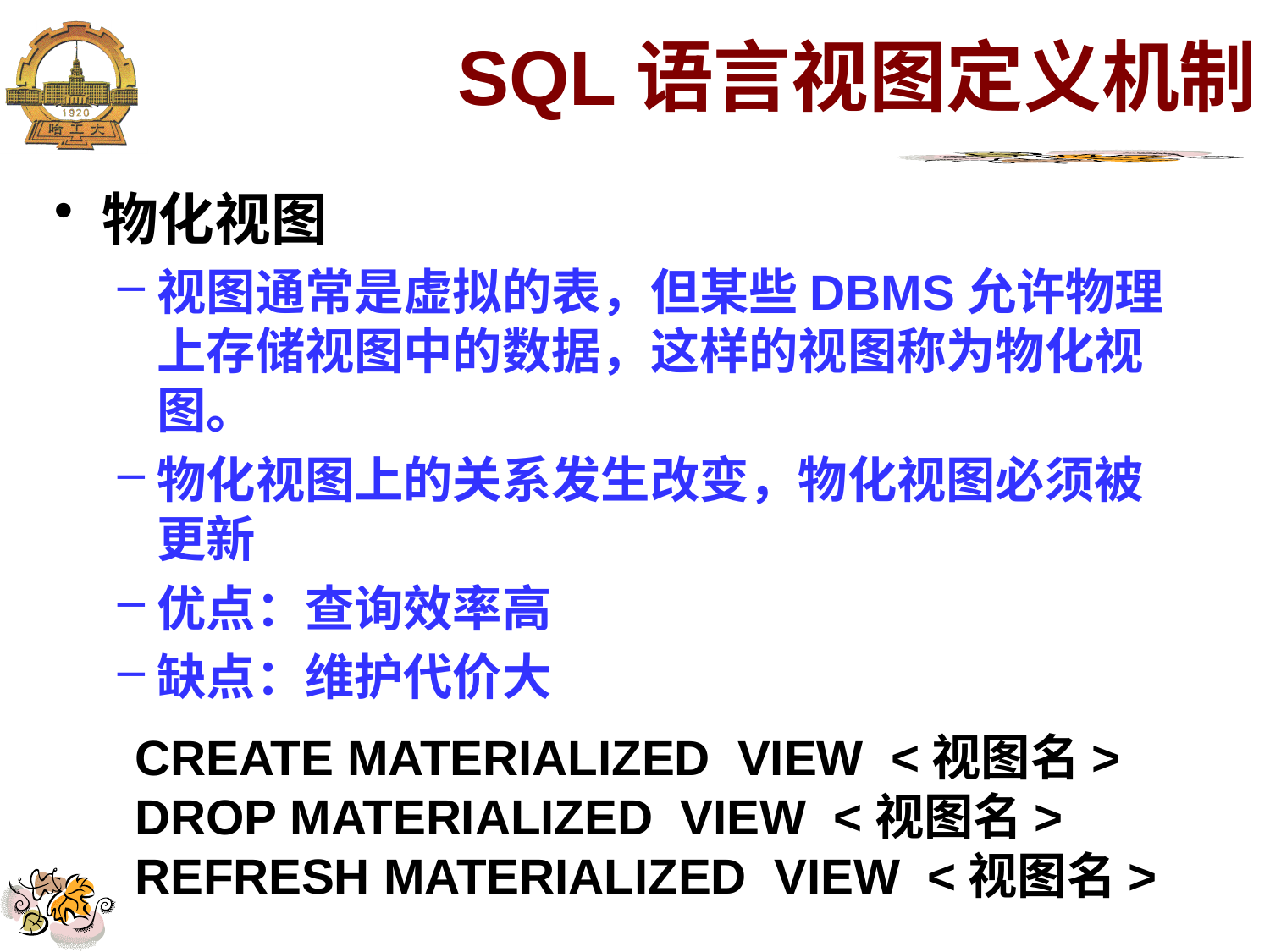

# SQL语言视图定义机制
物化视图
视图通常是虚拟的表，但某些DBMS允许物理上存储视图中的数据，这样的视图称为物化视图。
物化视图上的关系发生改变，物化视图必须被更新
优点：查询效率高
缺点：维护代价大
CREATE MATERIALIZED  VIEW  <视图名>
DROP MATERIALIZED  VIEW  <视图名>
REFRESH MATERIALIZED  VIEW  <视图名>